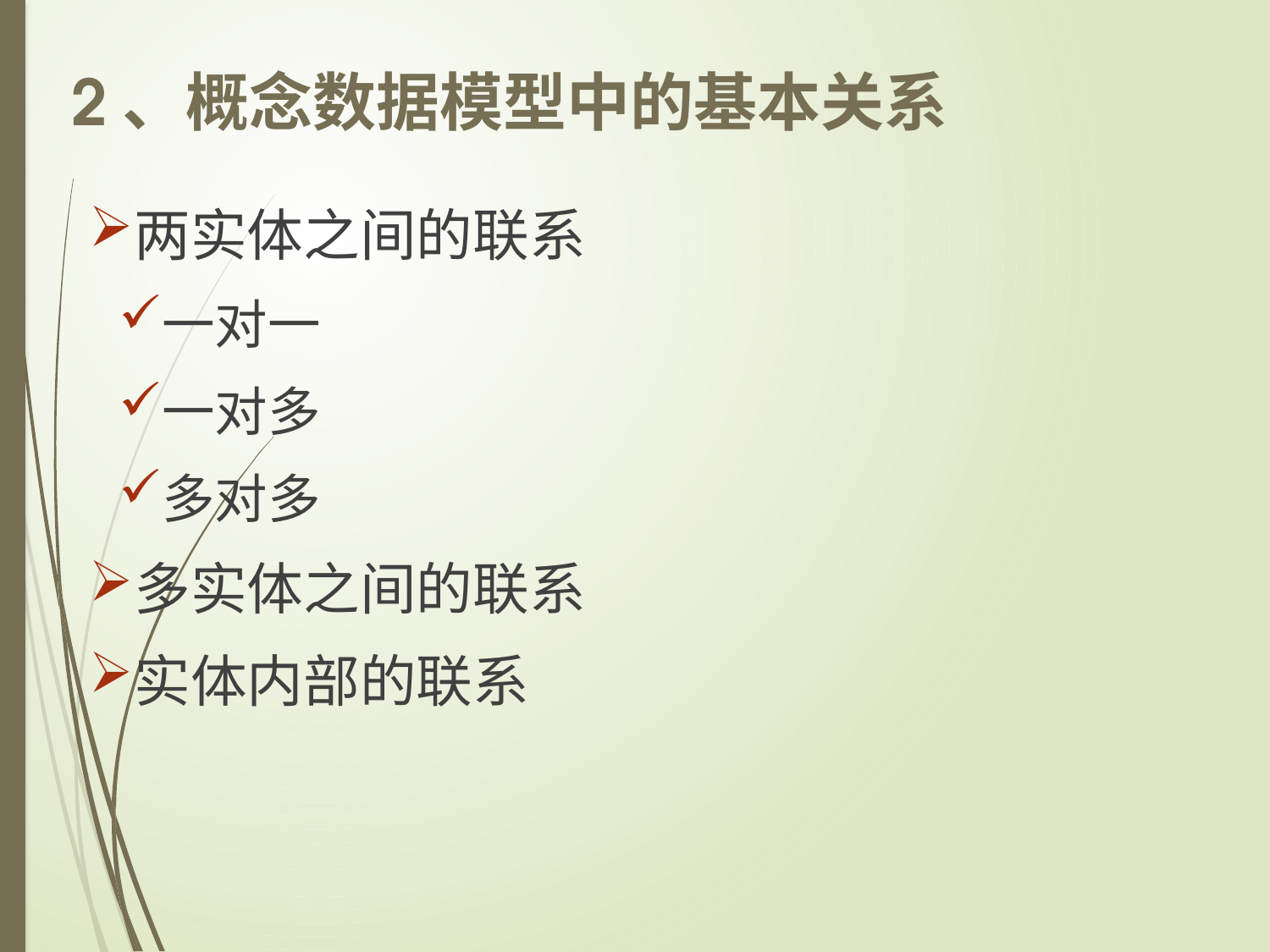

2、概念数据模型中的基本关系
两实体之间的联系
一对一
一对多
多对多
多实体之间的联系
实体内部的联系